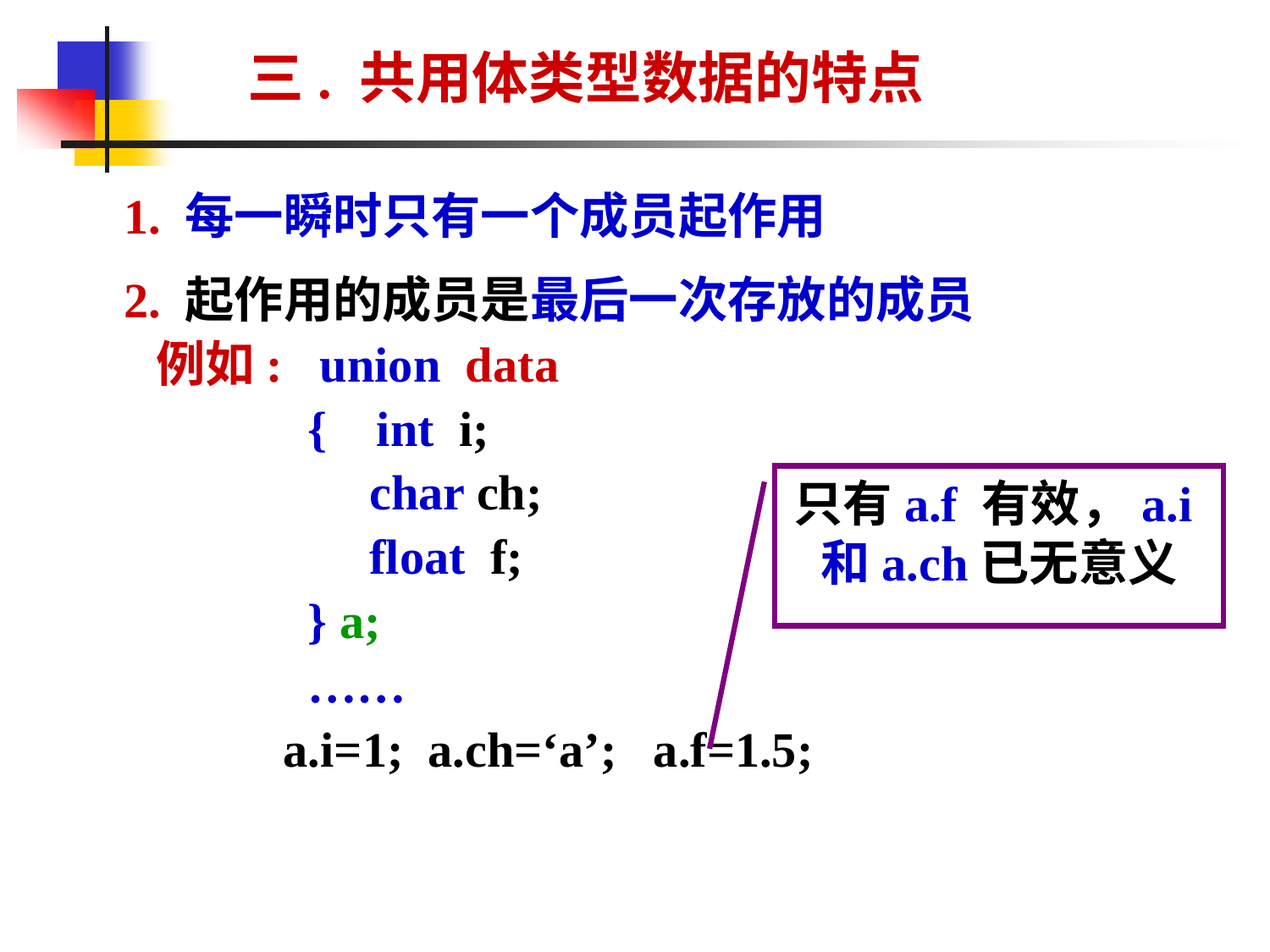

三. 共用体类型数据的特点
  1. 每一瞬时只有一个成员起作用
  2. 起作用的成员是最后一次存放的成员
    例如:   union  data
                 {    int  i;
                      char ch;
                      float  f;
                 } a;
                 ……
               a.i=1;  a.ch=‘a’;   a.f=1.5;
只有a.f 有效，a.i和a.ch已无意义